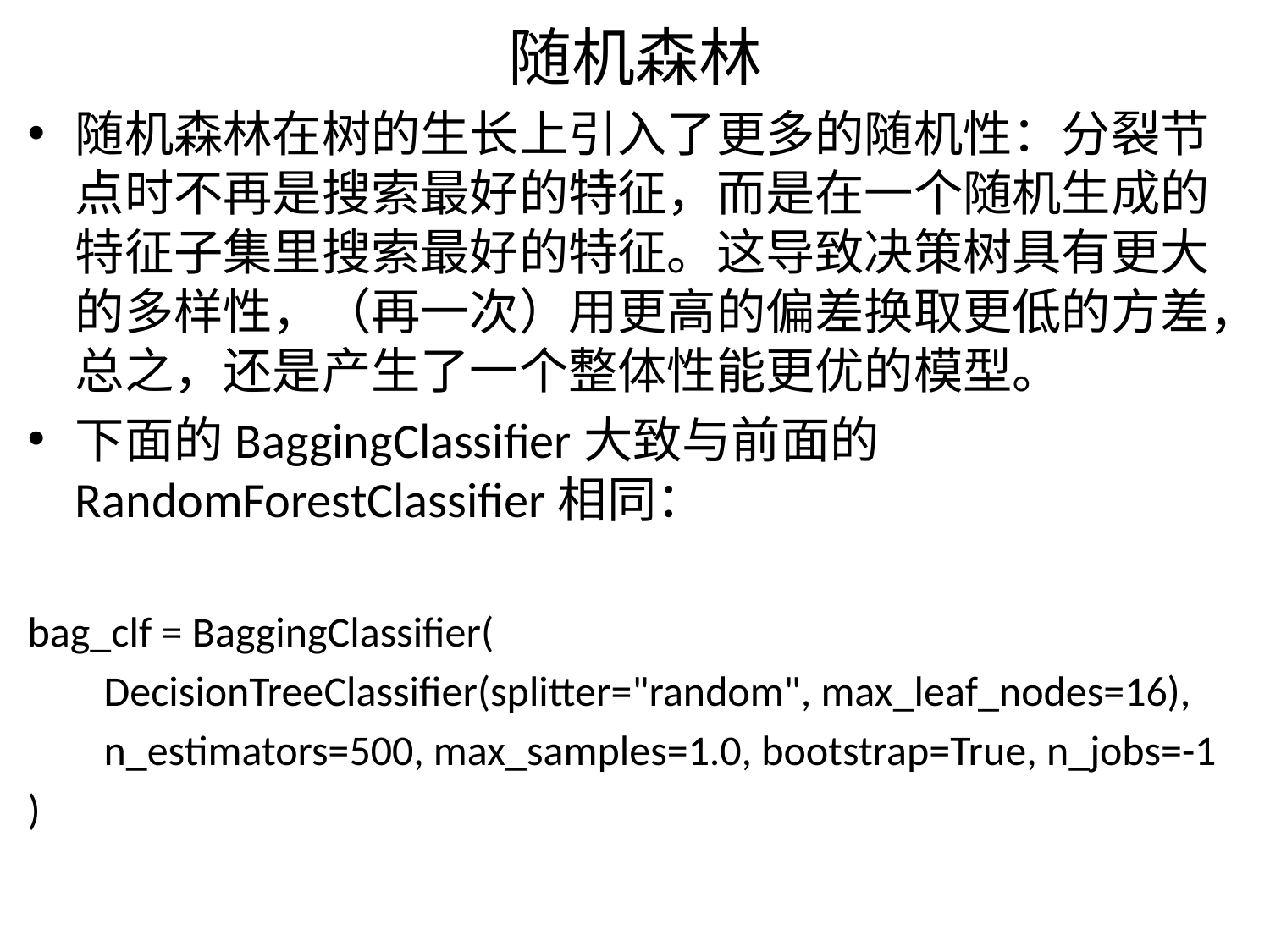

# 随机森林
随机森林在树的生长上引入了更多的随机性：分裂节点时不再是搜索最好的特征，而是在一个随机生成的特征子集里搜索最好的特征。这导致决策树具有更大的多样性，（再一次）用更高的偏差换取更低的方差，总之，还是产生了一个整体性能更优的模型。
下面的BaggingClassifier大致与前面的RandomForestClassifier相同：

bag_clf = BaggingClassifier(
        DecisionTreeClassifier(splitter="random", max_leaf_nodes=16),
        n_estimators=500, max_samples=1.0, bootstrap=True, n_jobs=-1
)